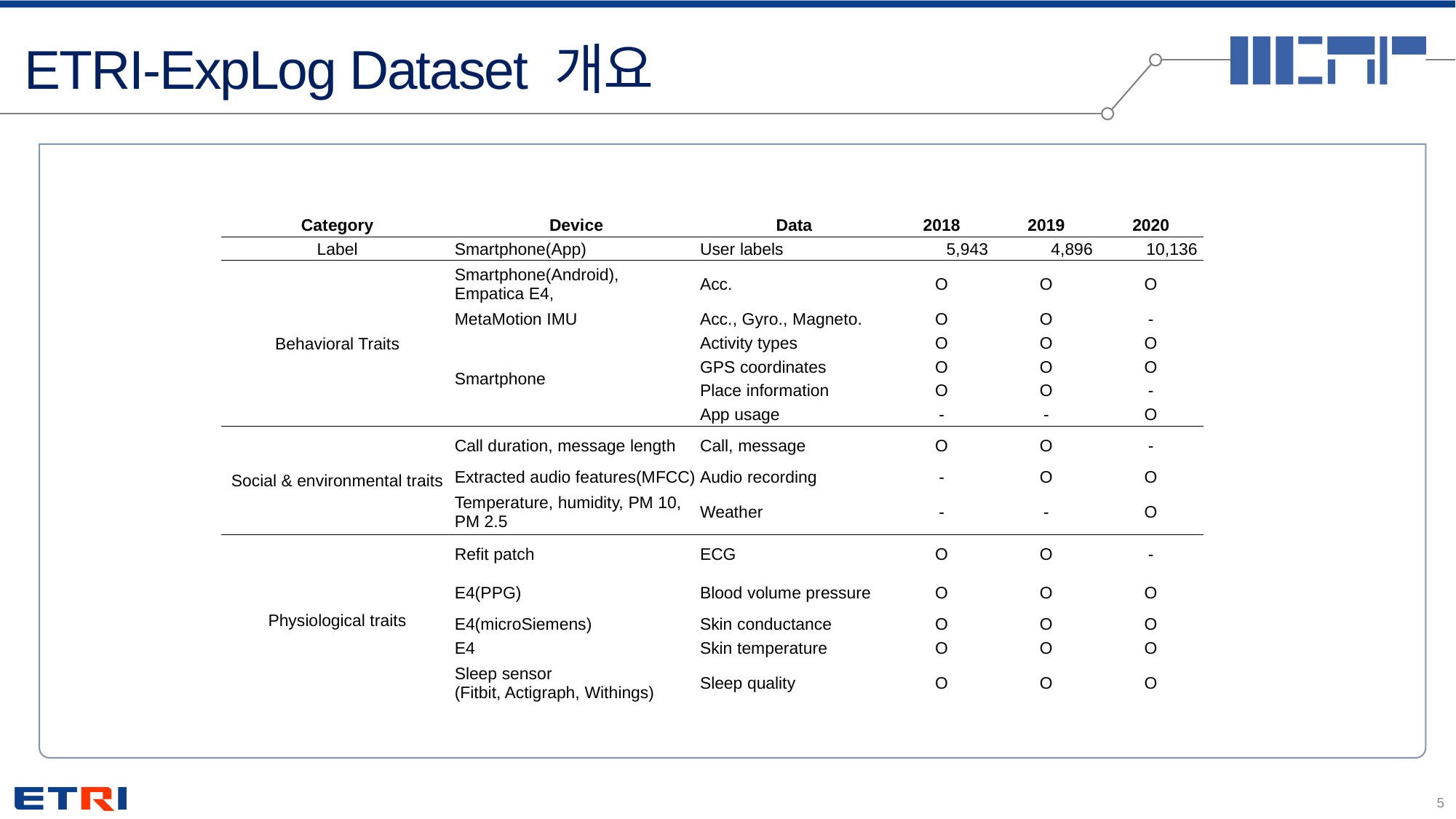

# ETRI-ExpLog Dataset 개요
| Category | Device | Data | 2018 | 2019 | 2020 |
| --- | --- | --- | --- | --- | --- |
| Label | Smartphone(App) | User labels | 5,943 | 4,896 | 10,136 |
| Behavioral Traits | Smartphone(Android), Empatica E4, | Acc. | O | O | O |
|  | MetaMotion IMU | Acc., Gyro., Magneto. | O | O | - |
|  | Smartphone | Activity types | O | O | O |
|  |  | GPS coordinates | O | O | O |
|  |  | Place information | O | O | - |
|  |  | App usage | - | - | O |
| Social & environmental traits | Call duration, message length | Call, message | O | O | - |
|  | Extracted audio features(MFCC) | Audio recording | - | O | O |
|  | Temperature, humidity, PM 10, PM 2.5 | Weather | - | - | O |
| Physiological traits | Refit patch | ECG | O | O | - |
|  | E4(PPG) | Blood volume pressure | O | O | O |
|  | E4(microSiemens) | Skin conductance | O | O | O |
|  | E4 | Skin temperature | O | O | O |
|  | Sleep sensor (Fitbit, Actigraph, Withings) | Sleep quality | O | O | O |